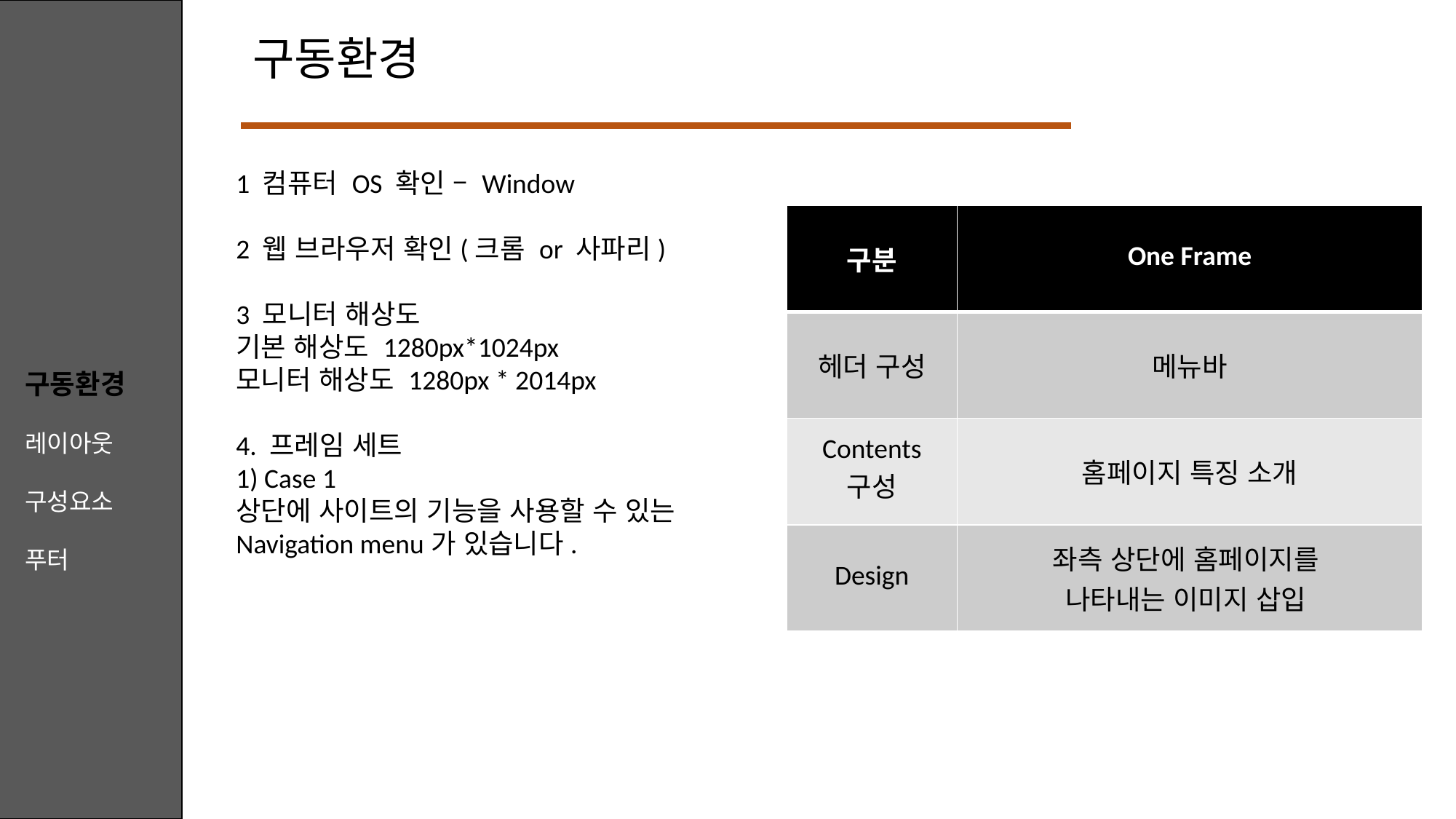

구동환경
1 컴퓨터 OS 확인 – Window

2 웹 브라우저 확인(크롬 or 사파리)

3 모니터 해상도
기본 해상도 1280px*1024px
모니터 해상도 1280px * 2014px

4. 프레임 세트
1) Case 1
상단에 사이트의 기능을 사용할 수 있는 Navigation menu가 있습니다.
| 구분 | One Frame |
| --- | --- |
| 헤더 구성 | 메뉴바 |
| Contents 구성 | 홈페이지 특징 소개 |
| Design | 좌측 상단에 홈페이지를 나타내는 이미지 삽입 |

구동환경

레이아웃

구성요소

푸터